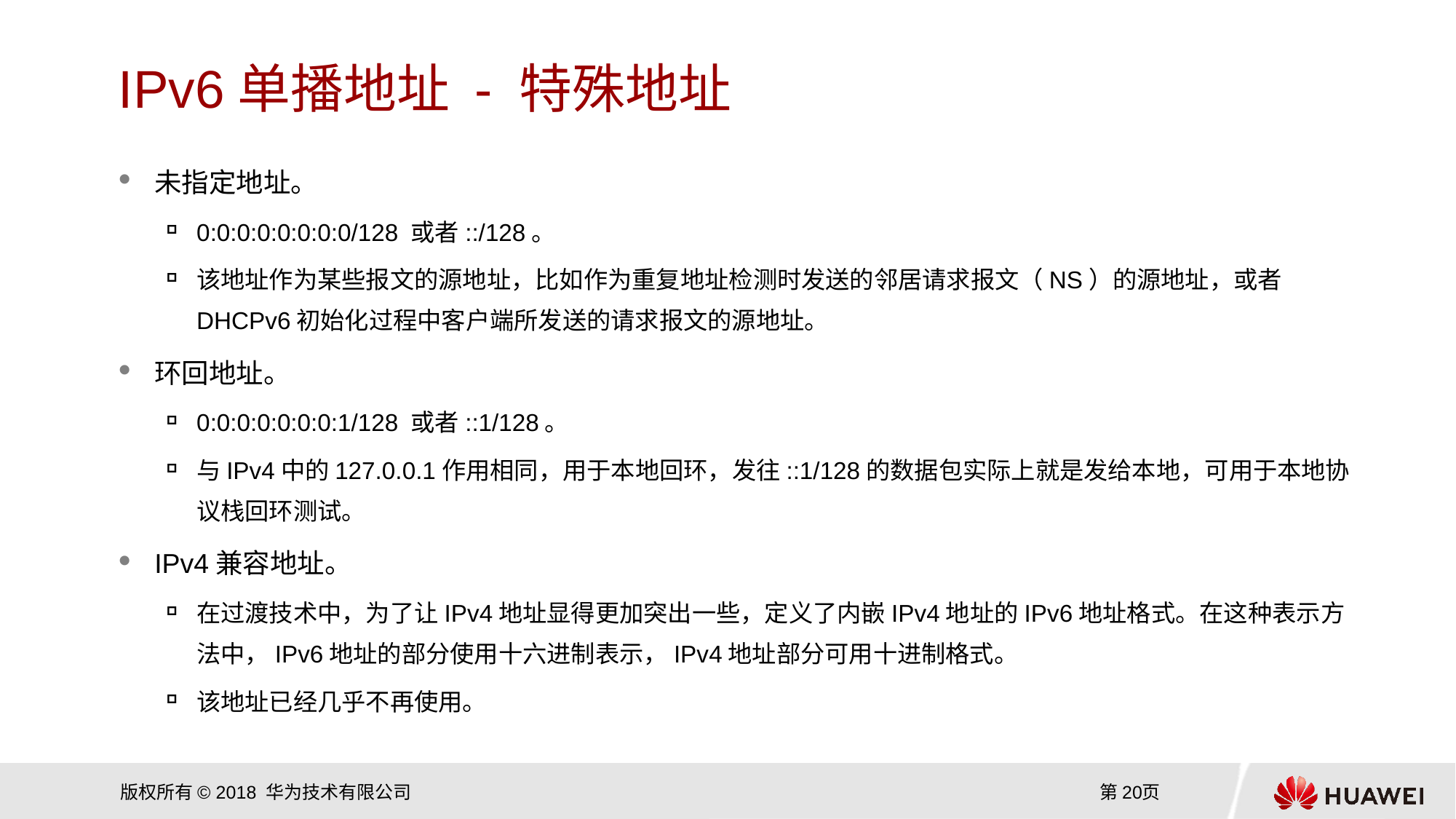

# IPv6单播地址 - 特殊地址
未指定地址。
0:0:0:0:0:0:0:0/128 或者::/128。
该地址作为某些报文的源地址，比如作为重复地址检测时发送的邻居请求报文（NS）的源地址，或者DHCPv6初始化过程中客户端所发送的请求报文的源地址。
环回地址。
0:0:0:0:0:0:0:1/128 或者::1/128。
与IPv4中的127.0.0.1作用相同，用于本地回环，发往::1/128的数据包实际上就是发给本地，可用于本地协议栈回环测试。
IPv4兼容地址。
在过渡技术中，为了让IPv4地址显得更加突出一些，定义了内嵌IPv4地址的IPv6地址格式。在这种表示方法中，IPv6地址的部分使用十六进制表示，IPv4地址部分可用十进制格式。
该地址已经几乎不再使用。